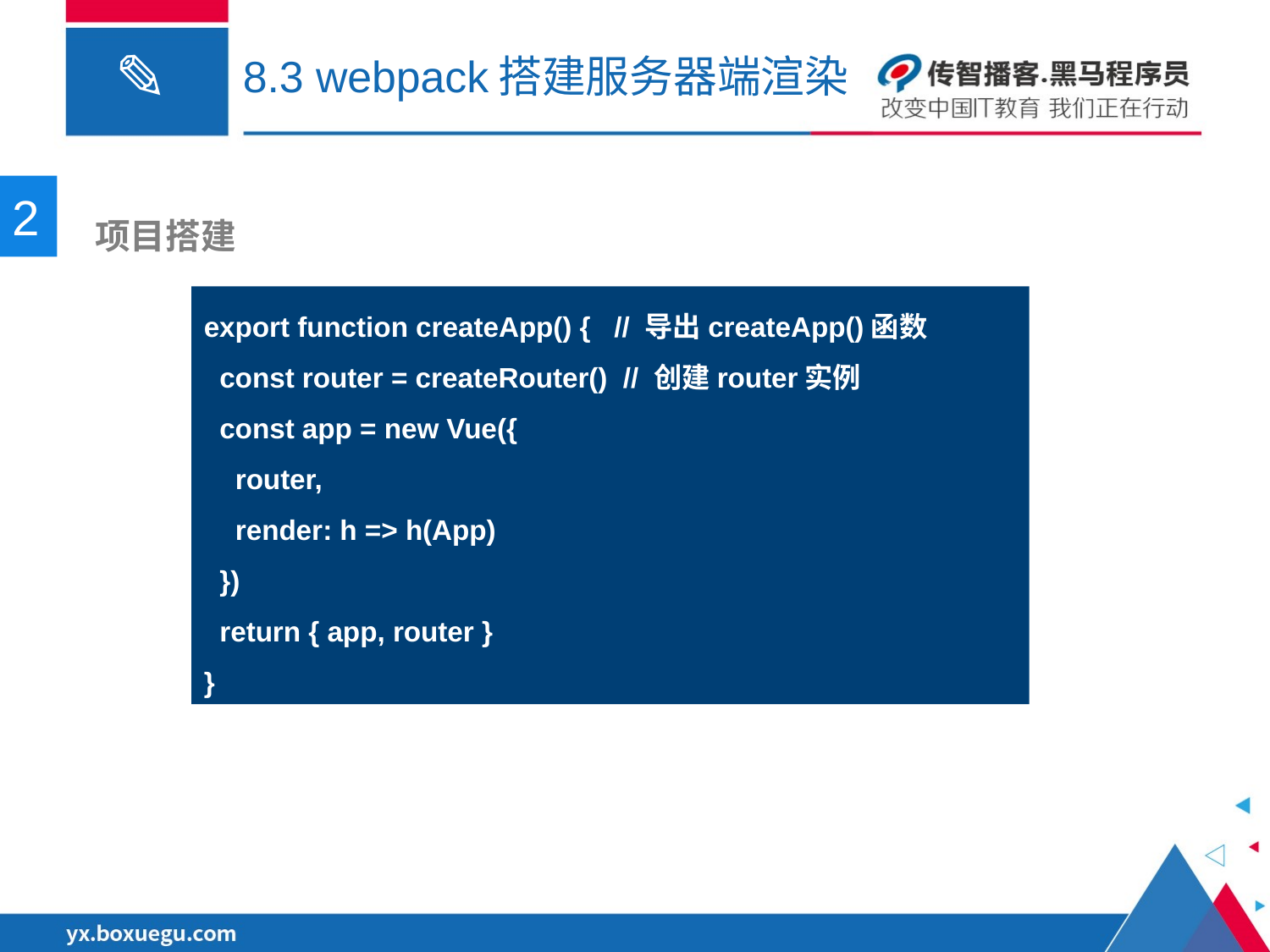

# 8.3 webpack搭建服务器端渲染

2
  项目搭建
export function createApp() {   // 导出createApp()函数
  const router = createRouter()  // 创建router实例
  const app = new Vue({
    router,
    render: h => h(App)
  })
  return { app, router }
}